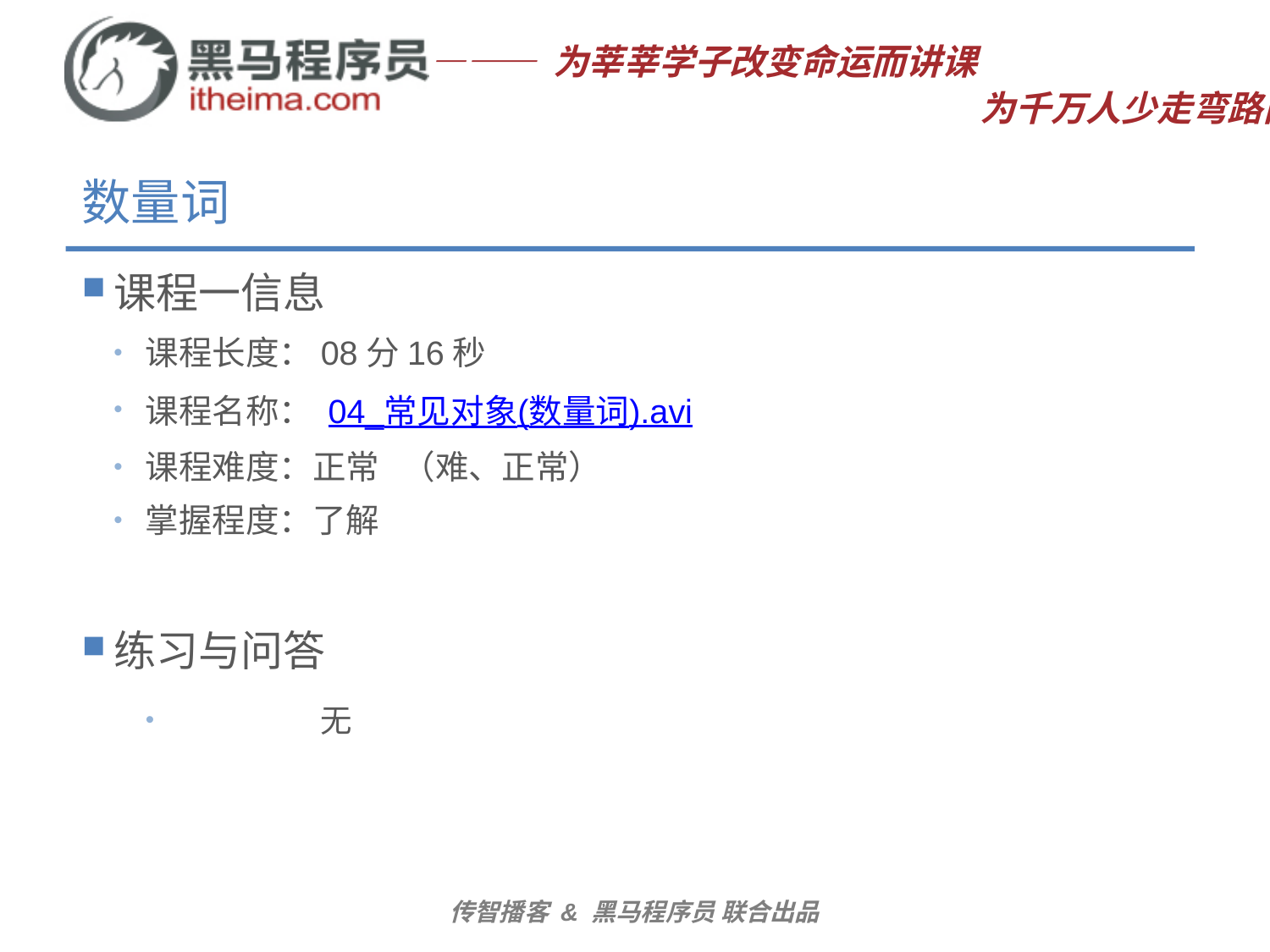

# 数量词
课程一信息
课程长度：08分16秒
课程名称： 04_常见对象(数量词).avi
课程难度：正常   （难、正常）
掌握程度：了解

练习与问答
	无